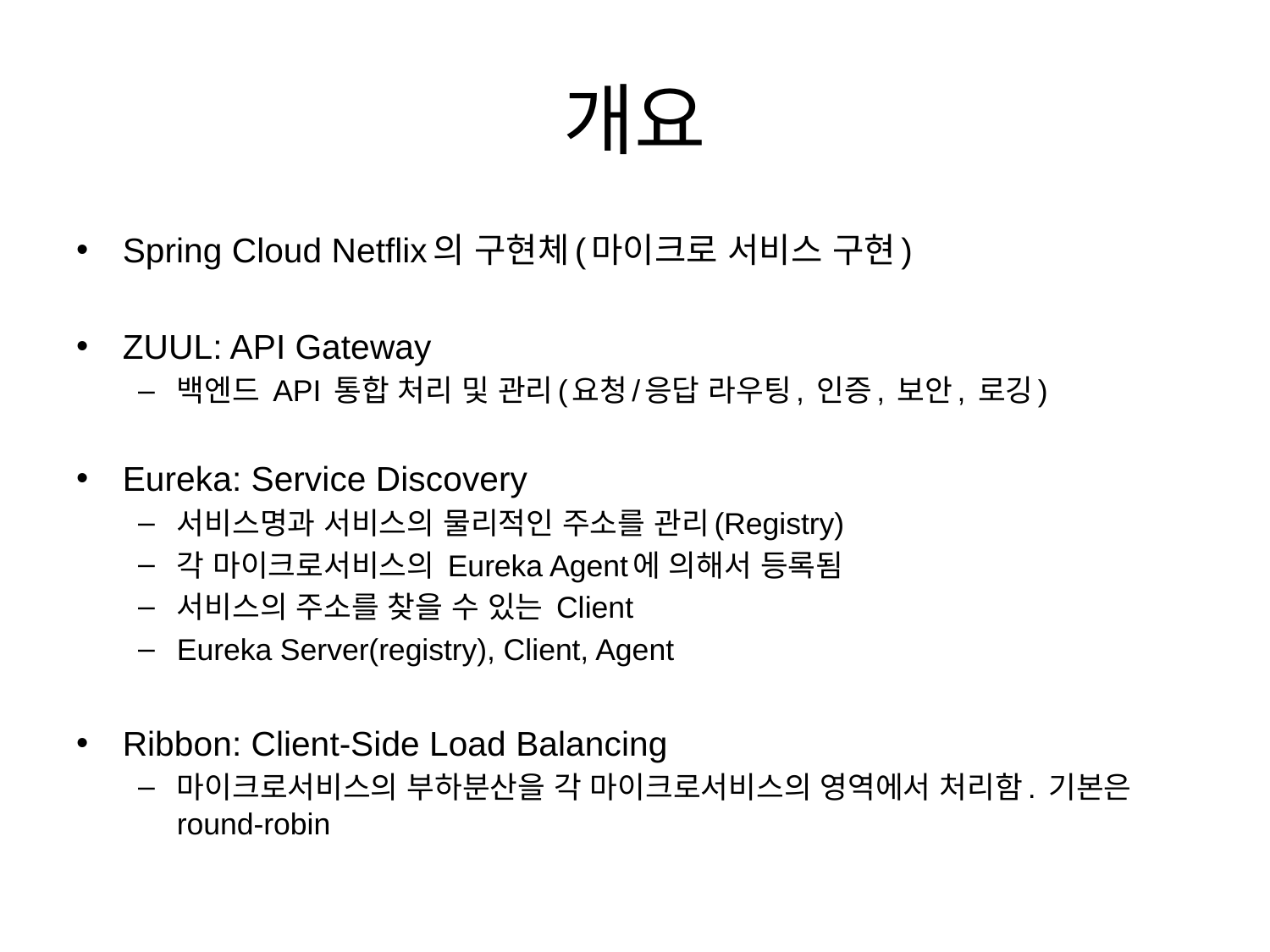

# 개요
Spring Cloud Netflix의 구현체(마이크로 서비스 구현)

ZUUL: API Gateway
백엔드 API 통합 처리 및 관리(요청/응답 라우팅, 인증, 보안, 로깅)

Eureka: Service Discovery
서비스명과 서비스의 물리적인 주소를 관리(Registry)
각 마이크로서비스의 Eureka Agent에 의해서 등록됨
서비스의 주소를 찾을 수 있는 Client
Eureka Server(registry), Client, Agent

Ribbon: Client-Side Load Balancing
마이크로서비스의 부하분산을 각 마이크로서비스의 영역에서 처리함. 기본은 round-robin